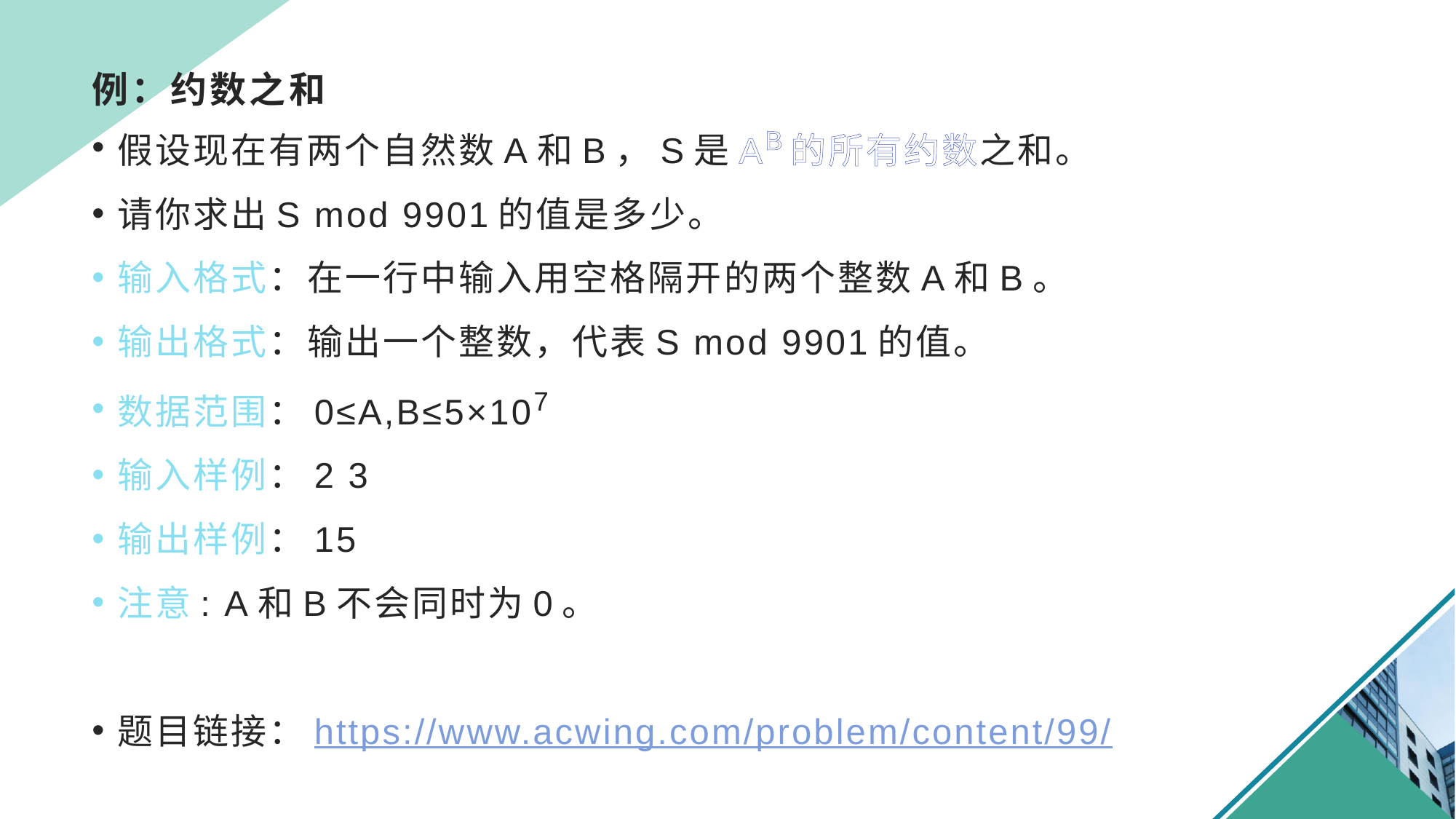

# 例：约数之和
假设现在有两个自然数A和B，S是AB的所有约数之和。
请你求出S mod 9901的值是多少。
输入格式：在一行中输入用空格隔开的两个整数A和B。
输出格式：输出一个整数，代表S mod 9901的值。
数据范围：0≤A,B≤5×107
输入样例：2 3
输出样例：15
注意: A和B不会同时为0。

题目链接：https://www.acwing.com/problem/content/99/
3